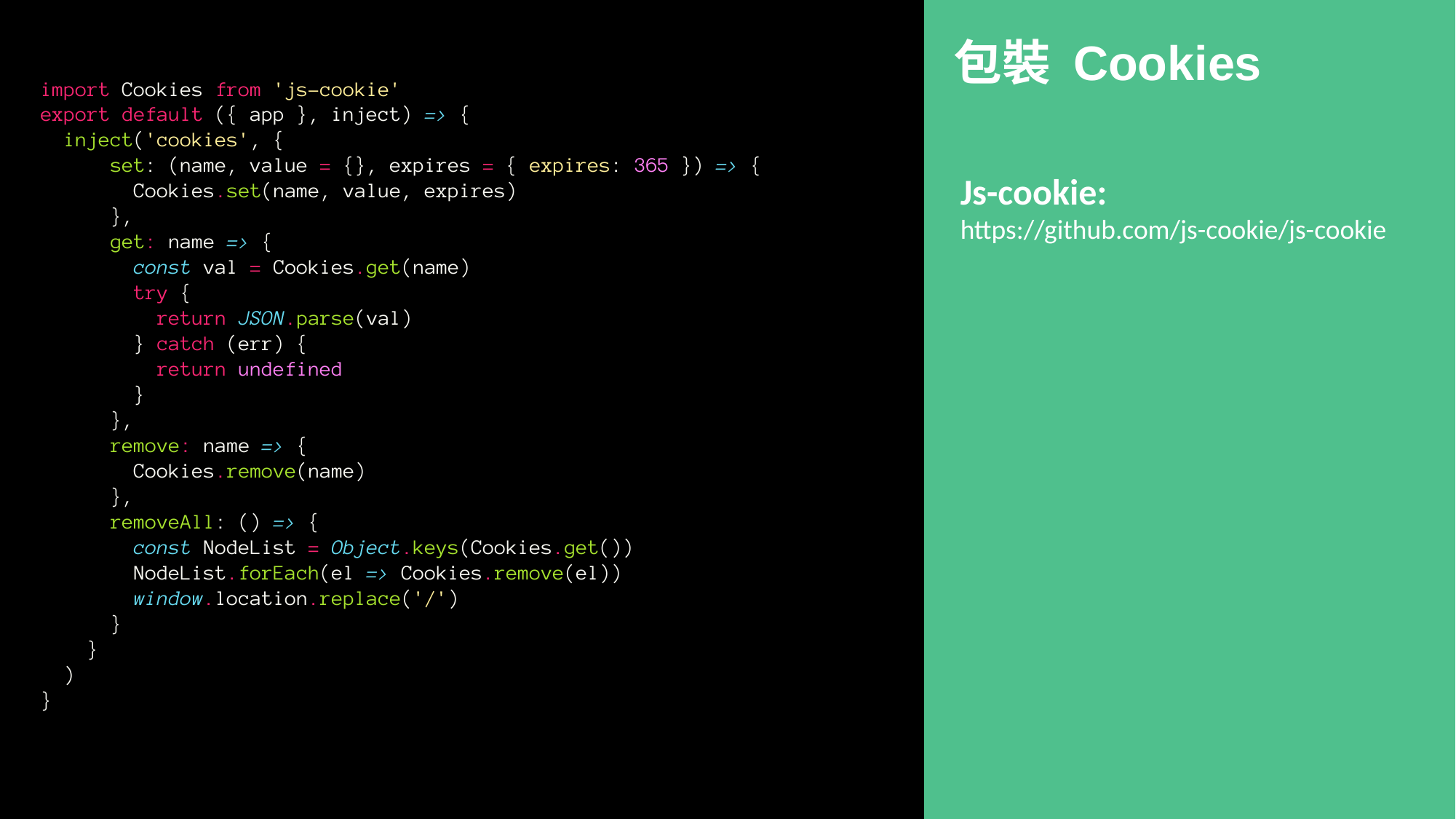

包裝 Cookies
import Cookies from 'js-cookie'
export default ({ app }, inject) => {
  inject('cookies', {
      set: (name, value = {}, expires = { expires: 365 }) => {
        Cookies.set(name, value, expires)
      },
      get: name => {
        const val = Cookies.get(name)
        try {
          return JSON.parse(val)
        } catch (err) {
          return undefined
        }
      },
      remove: name => {
        Cookies.remove(name)
      },
      removeAll: () => {
        const NodeList = Object.keys(Cookies.get())
        NodeList.forEach(el => Cookies.remove(el))
        window.location.replace('/')
      }
    }
  )
}
Js-cookie:
https://github.com/js-cookie/js-cookie